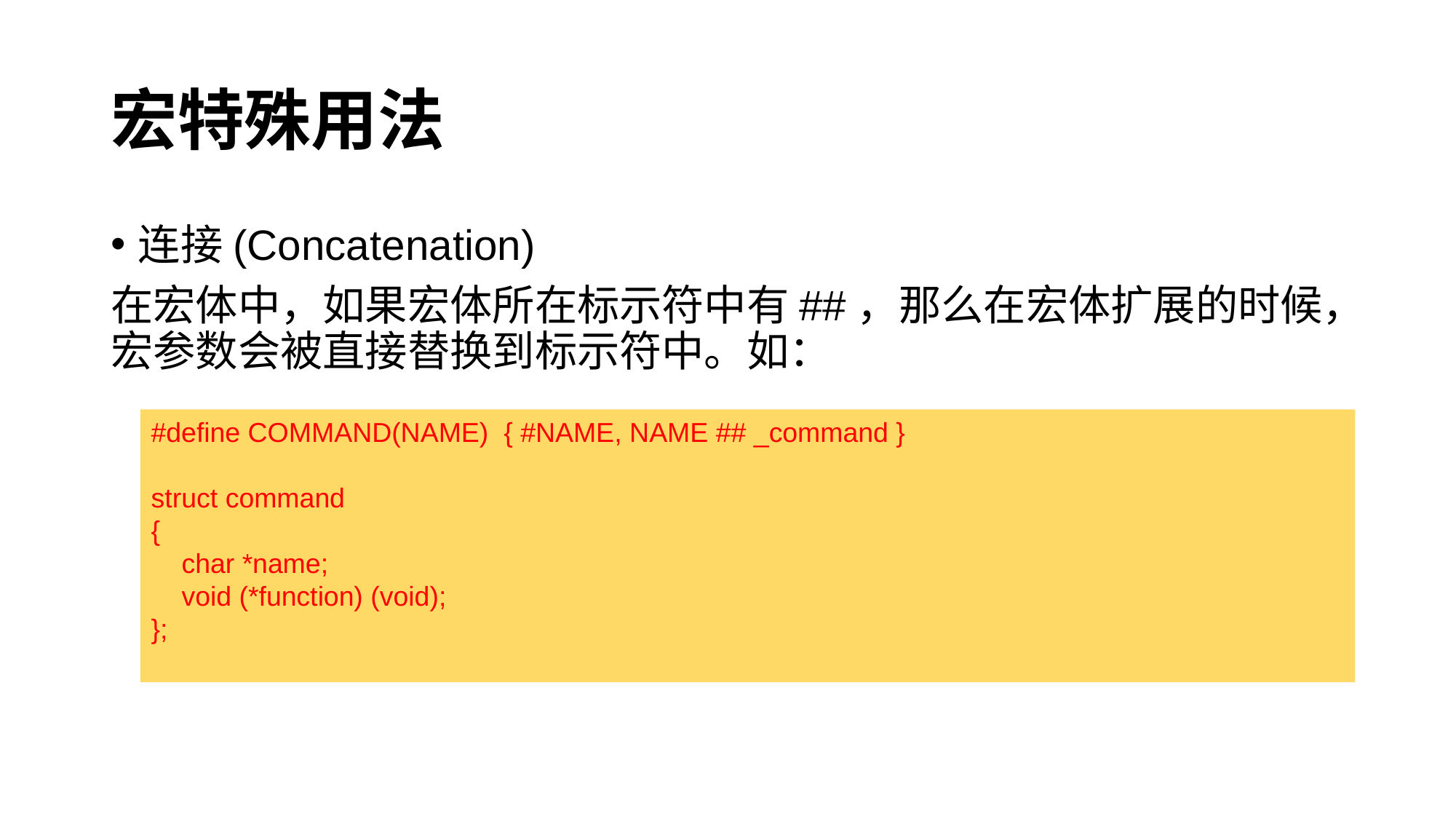

# 宏特殊用法
连接(Concatenation)
在宏体中，如果宏体所在标示符中有##，那么在宏体扩展的时候，宏参数会被直接替换到标示符中。如：

#define COMMAND(NAME)  { #NAME, NAME ## _command }

struct command
{
    char *name;
    void (*function) (void);
};